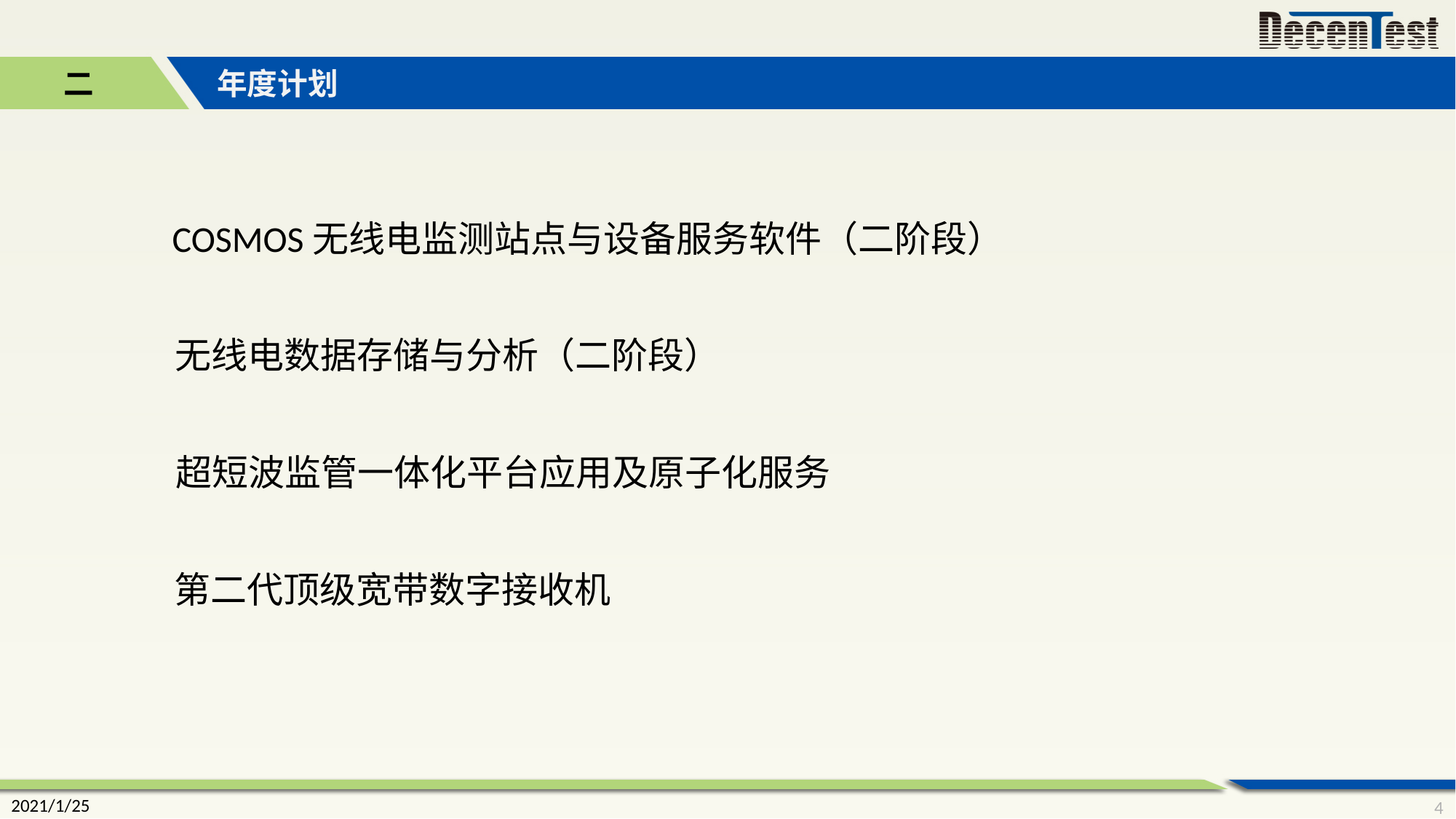

二
年度计划
COSMOS无线电监测站点与设备服务软件（二阶段）
无线电数据存储与分析（二阶段）
超短波监管一体化平台应用及原子化服务
第二代顶级宽带数字接收机
2021/1/25
4